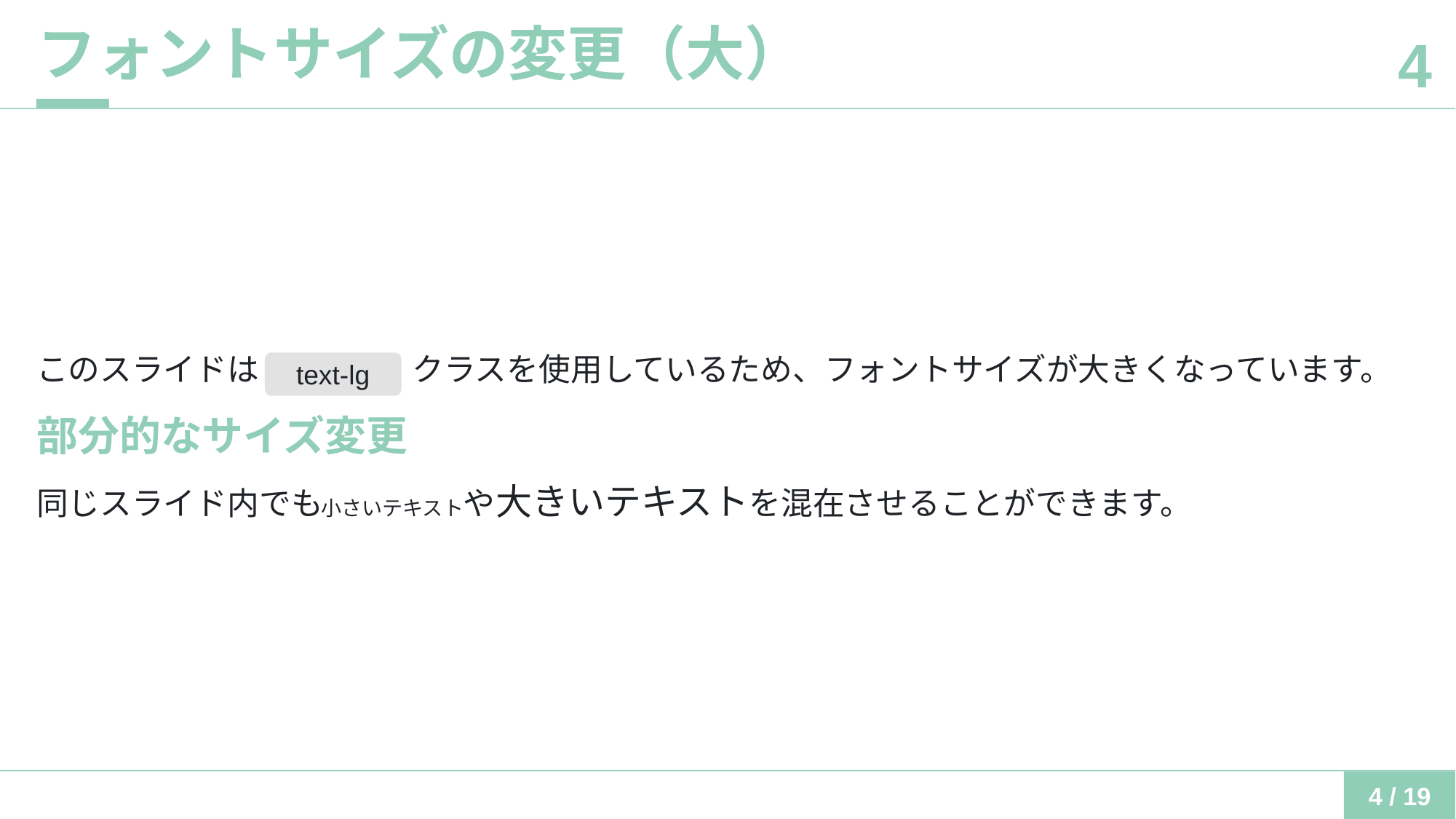

フォントサイズの変更（⼤）
4

このスライドは
クラスを使⽤しているため、フォントサイズが⼤きくなっています。

text-lg
部分的なサイズ変更
⼤きいテキスト
同じスライド内でも
や
を混在させることができます。
⼩さいテキスト

4 / 19